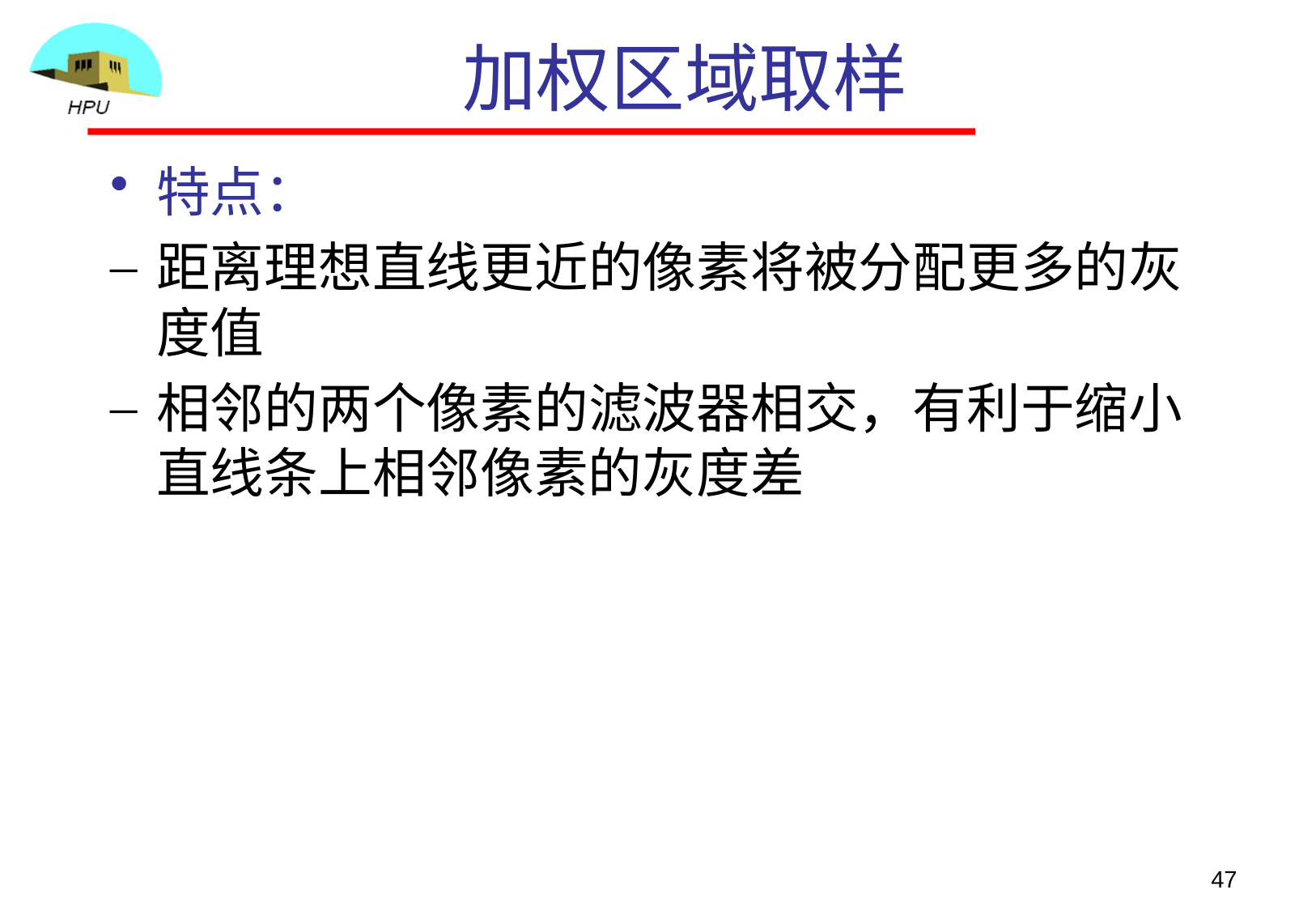

# 加权区域取样
特点：
距离理想直线更近的像素将被分配更多的灰度值
相邻的两个像素的滤波器相交，有利于缩小直线条上相邻像素的灰度差
47